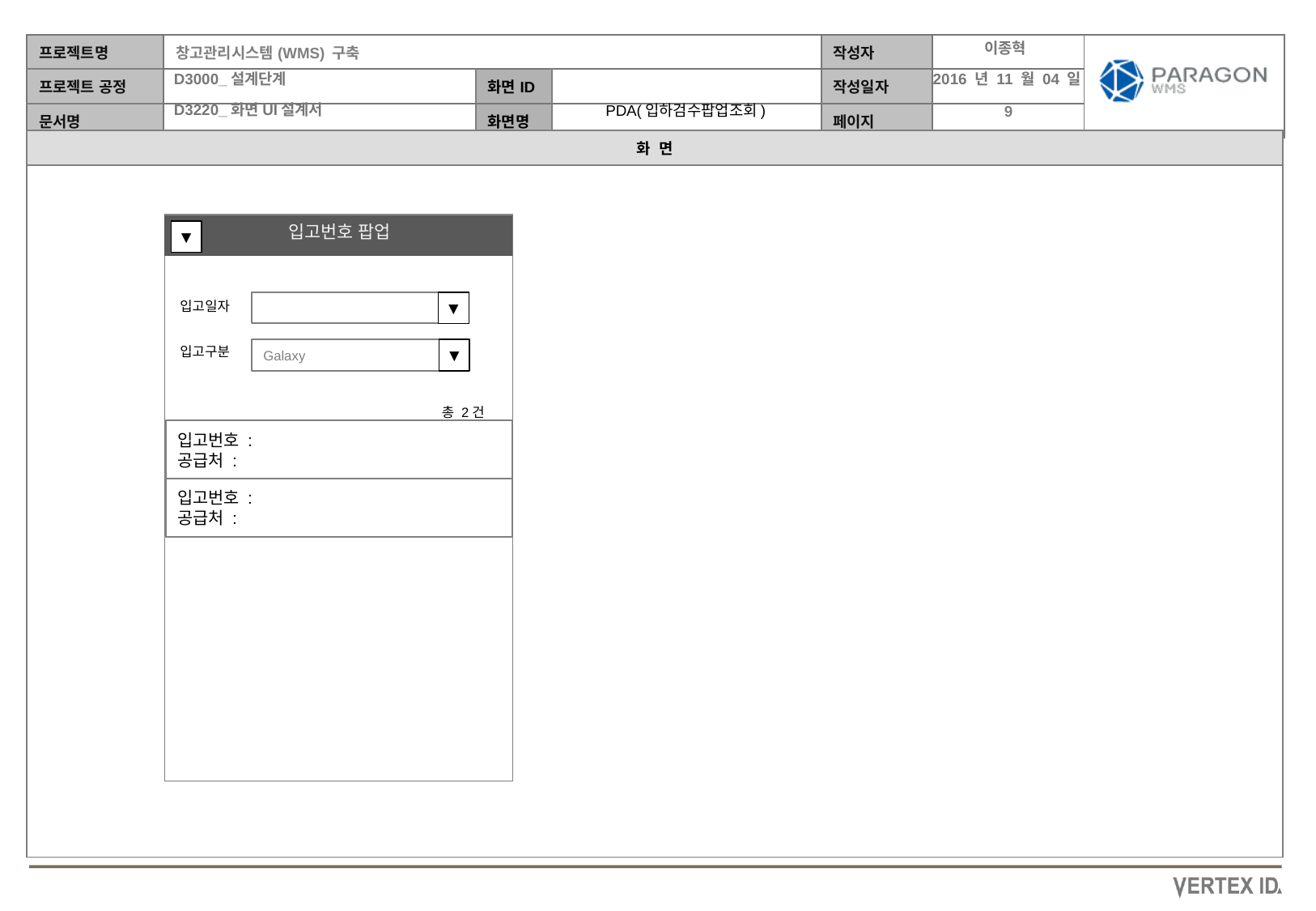

이종혁
2016 년 11 월 04 일
PDA(입하검수팝업조회)

입고번호 팝업
▼
▼
입고일자

입고구분
▼
Galaxy
총 2건
입고번호 :
공급처 :
입고번호 :
공급처 :